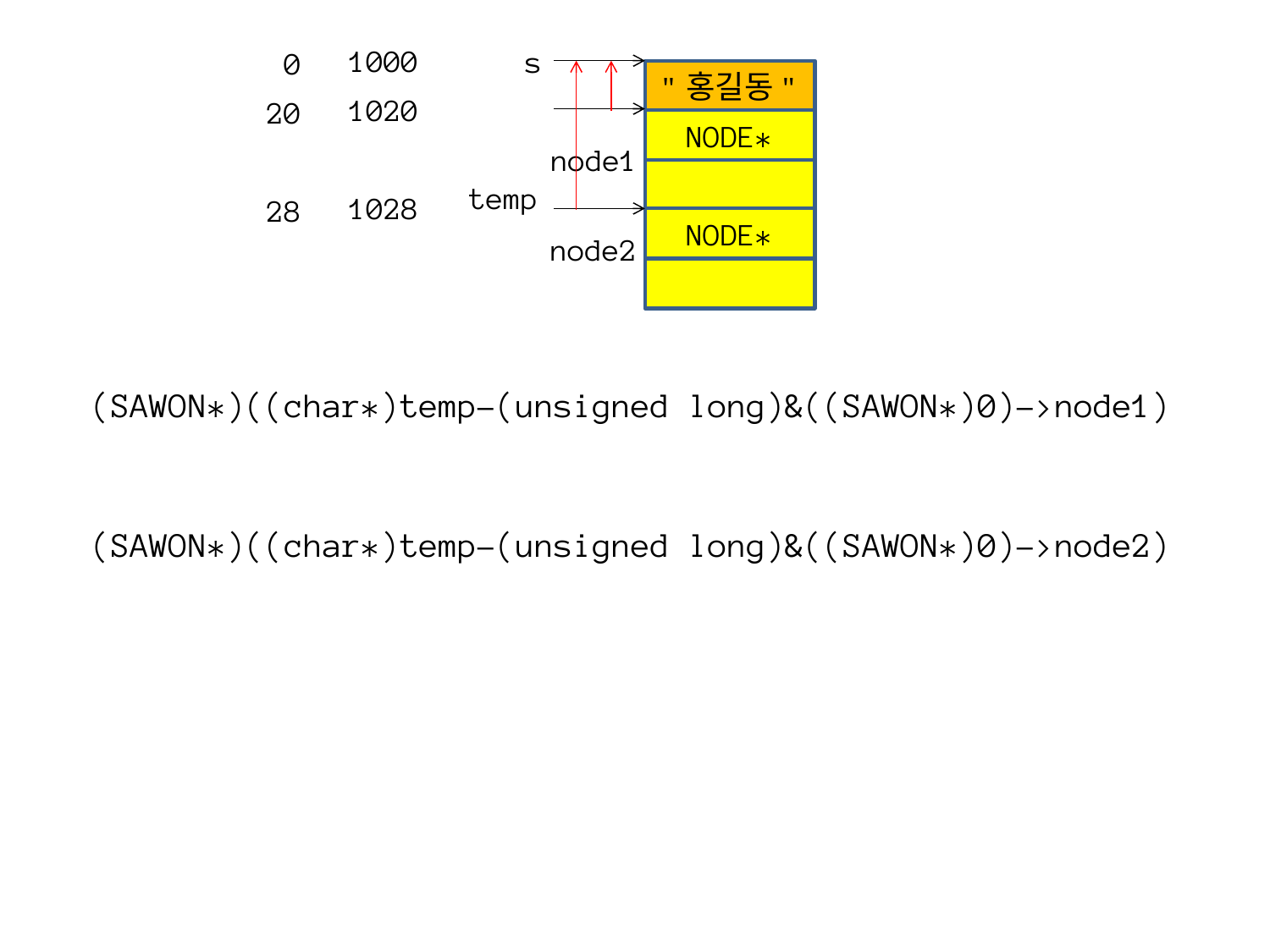

1000
s
0
"홍길동"
1020
20
NODE*
node1

temp
1028
28
NODE*
node2

(SAWON*)((char*)temp-(unsigned long)&((SAWON*)0)->node1)

(SAWON*)((char*)temp-(unsigned long)&((SAWON*)0)->node2)